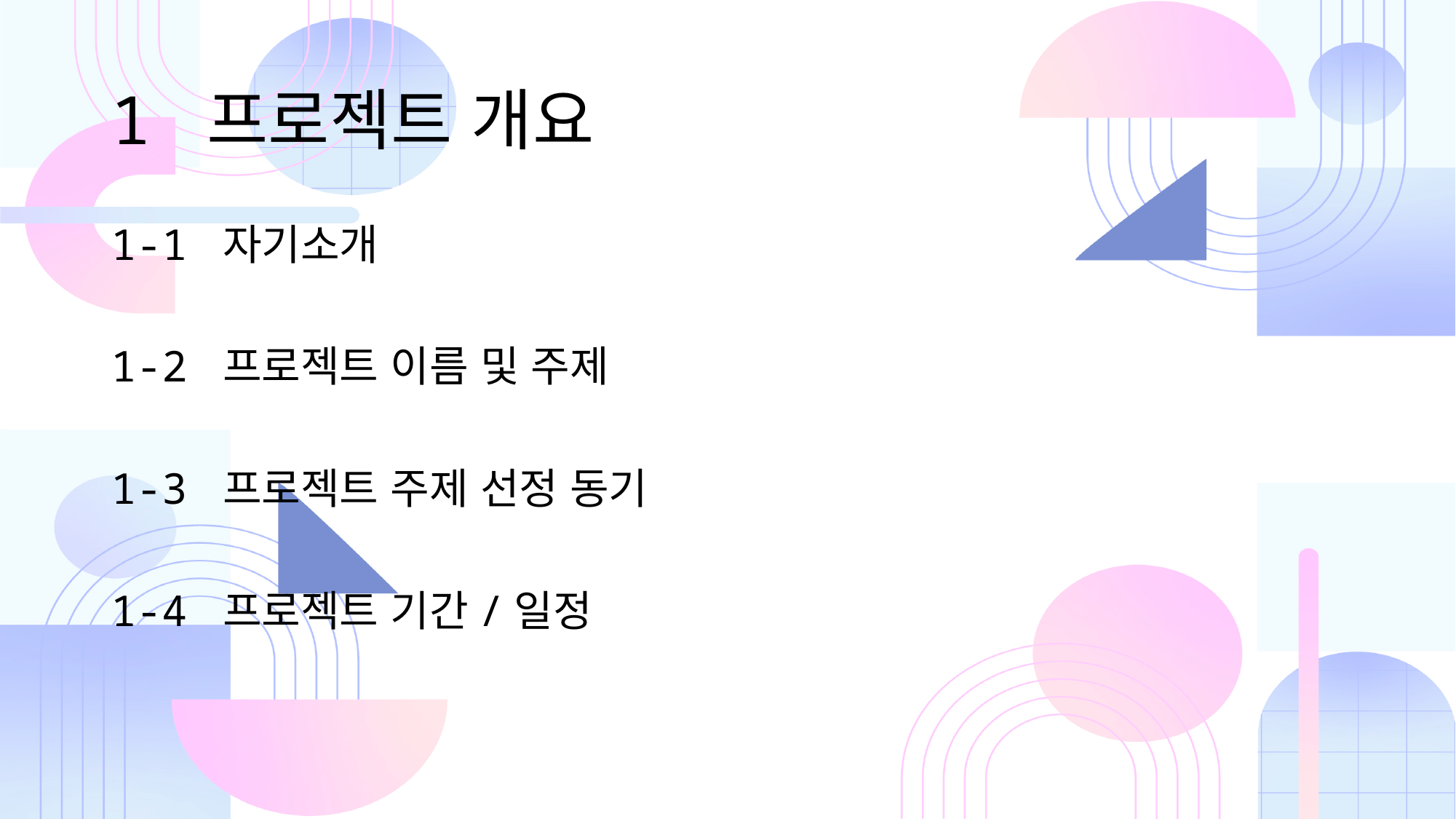

# 1 프로젝트 개요
1-1 자기소개

1-2 프로젝트 이름 및 주제

1-3 프로젝트 주제 선정 동기

1-4 프로젝트 기간/일정